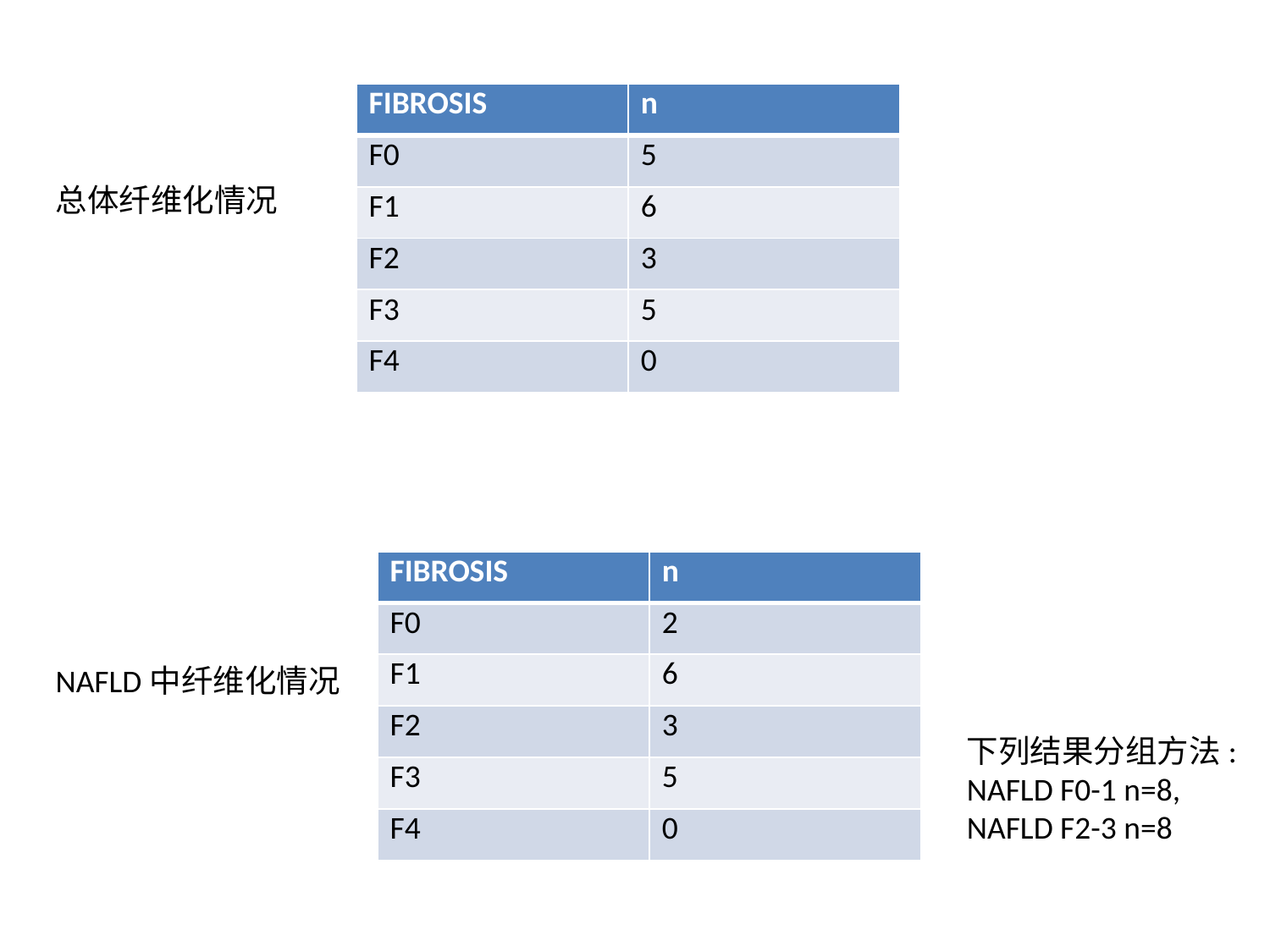

| FIBROSIS | n |
| --- | --- |
| F0 | 5 |
| F1 | 6 |
| F2 | 3 |
| F3 | 5 |
| F4 | 0 |
总体纤维化情况
| FIBROSIS | n |
| --- | --- |
| F0 | 2 |
| F1 | 6 |
| F2 | 3 |
| F3 | 5 |
| F4 | 0 |
NAFLD中纤维化情况
下列结果分组方法:
NAFLD F0-1 n=8,
NAFLD F2-3 n=8